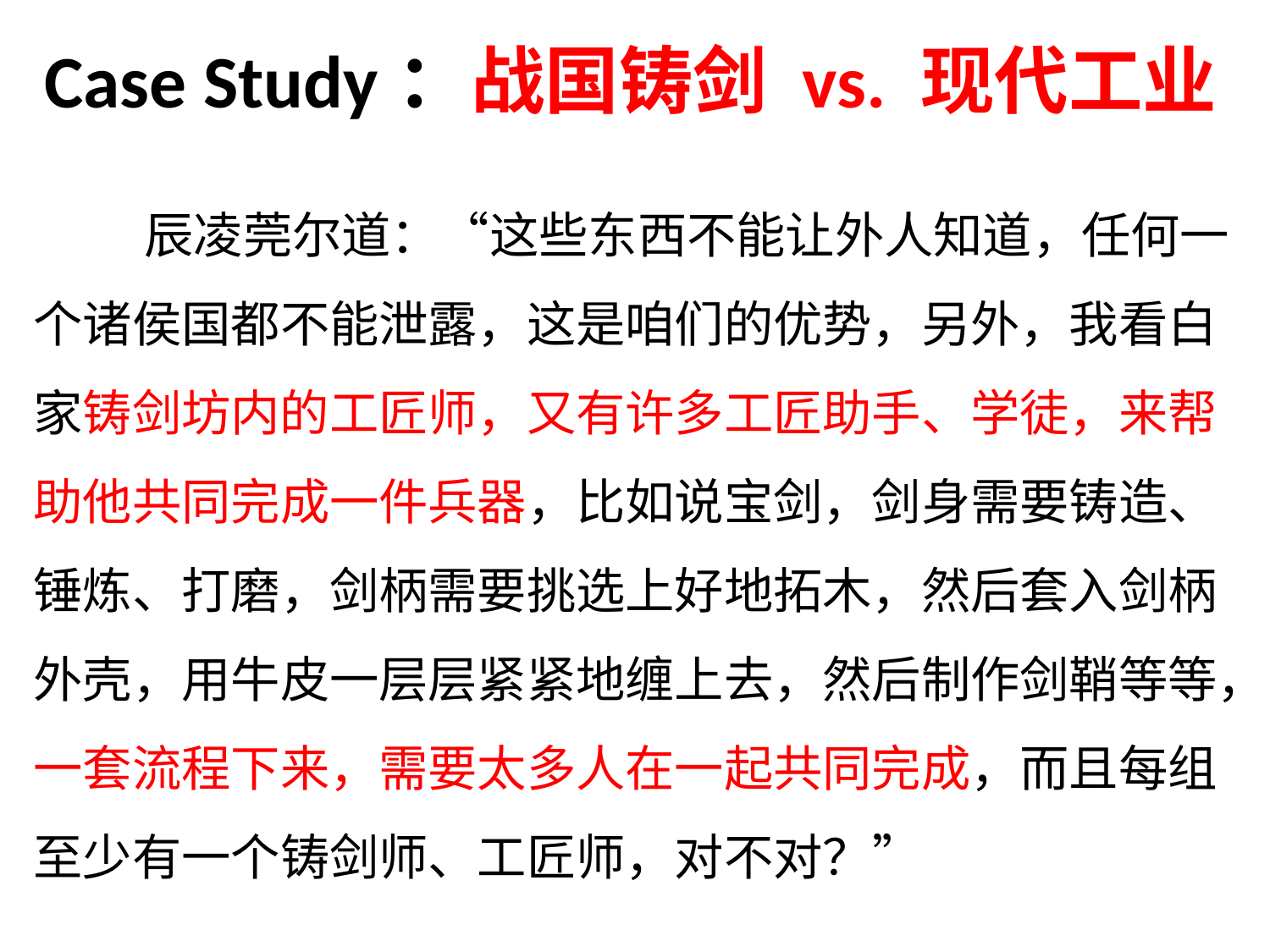

# Case Study：战国铸剑 vs. 现代工业
         辰凌莞尔道：“这些东西不能让外人知道，任何一个诸侯国都不能泄露，这是咱们的优势，另外，我看白家铸剑坊内的工匠师，又有许多工匠助手、学徒，来帮助他共同完成一件兵器，比如说宝剑，剑身需要铸造、锤炼、打磨，剑柄需要挑选上好地拓木，然后套入剑柄外壳，用牛皮一层层紧紧地缠上去，然后制作剑鞘等等，一套流程下来，需要太多人在一起共同完成，而且每组至少有一个铸剑师、工匠师，对不对？”